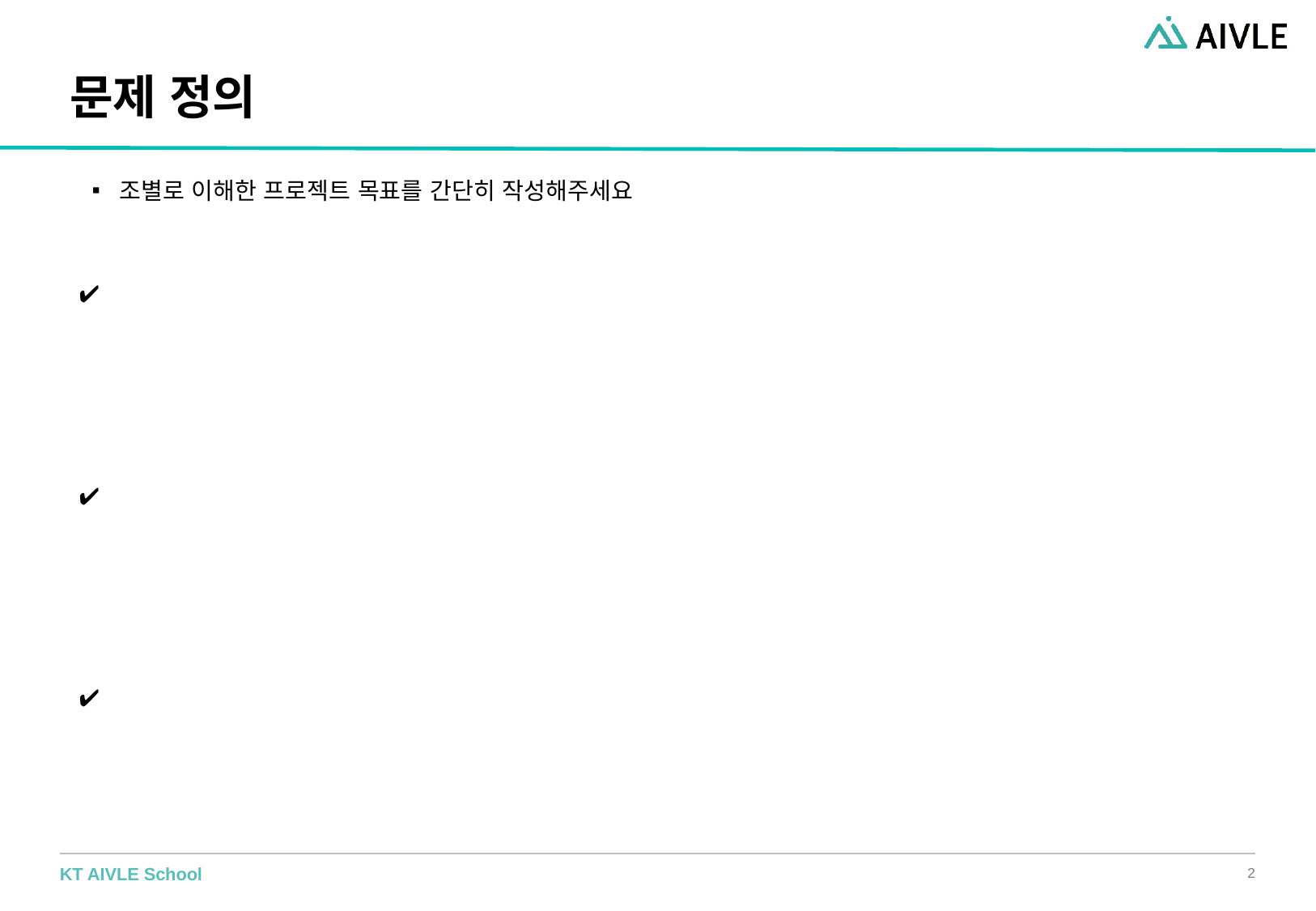

# 문제 정의
조별로 이해한 프로젝트 목표를 간단히 작성해주세요